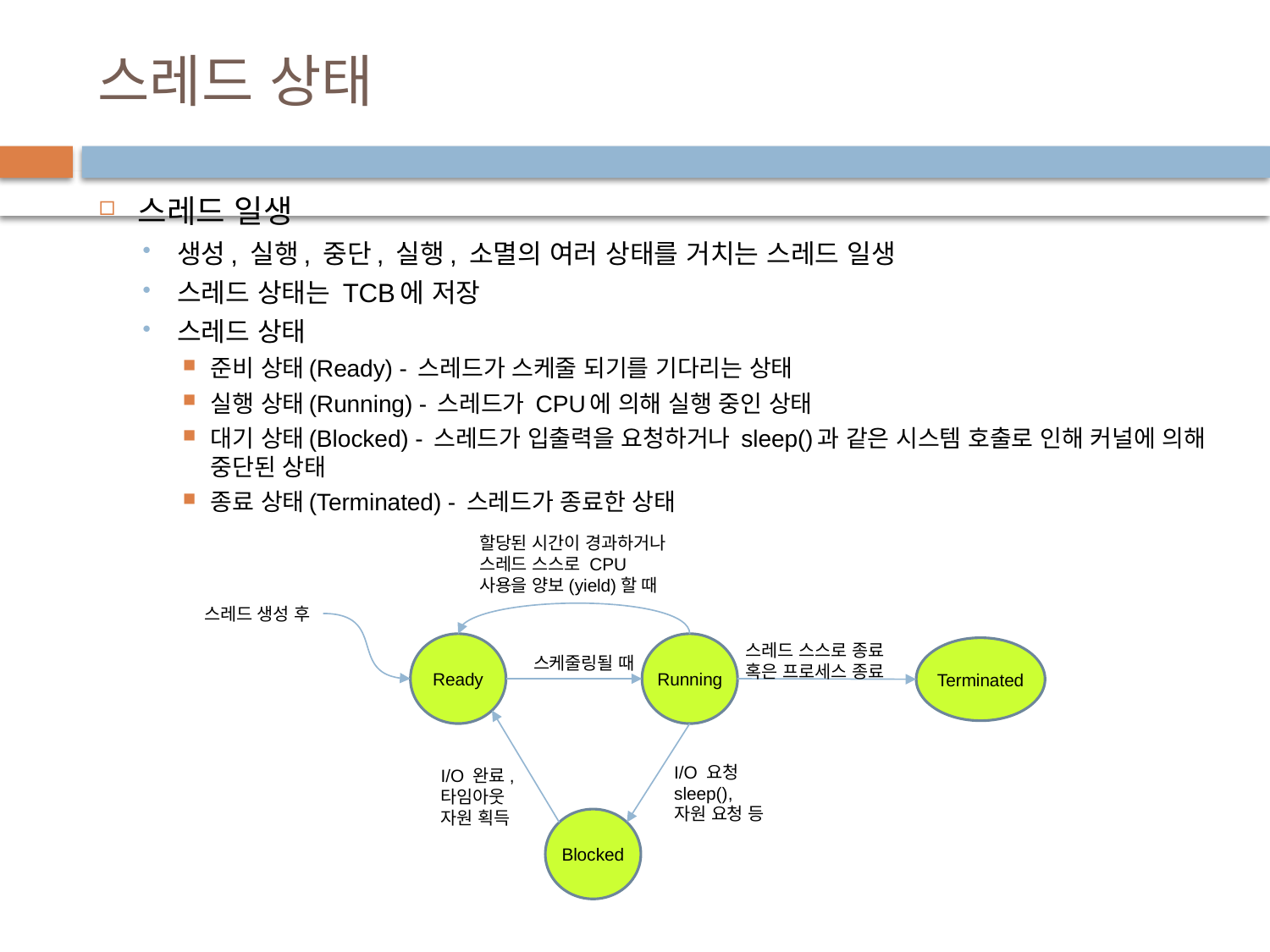

# 스레드 상태
스레드 일생
생성, 실행, 중단, 실행, 소멸의 여러 상태를 거치는 스레드 일생
스레드 상태는 TCB에 저장
스레드 상태
준비 상태(Ready) - 스레드가 스케줄 되기를 기다리는 상태
실행 상태(Running) - 스레드가 CPU에 의해 실행 중인 상태
대기 상태(Blocked) - 스레드가 입출력을 요청하거나 sleep()과 같은 시스템 호출로 인해 커널에 의해 중단된 상태
종료 상태(Terminated) - 스레드가 종료한 상태
할당된 시간이 경과하거나
스레드 스스로 CPU
사용을 양보(yield)할 때
스레드 생성 후
스레드 스스로 종료
혹은 프로세스 종료
Ready
Running
Terminated
스케줄링될 때
I/O 요청
sleep(),
자원 요청 등
I/O 완료,
타임아웃
자원 획득
Blocked